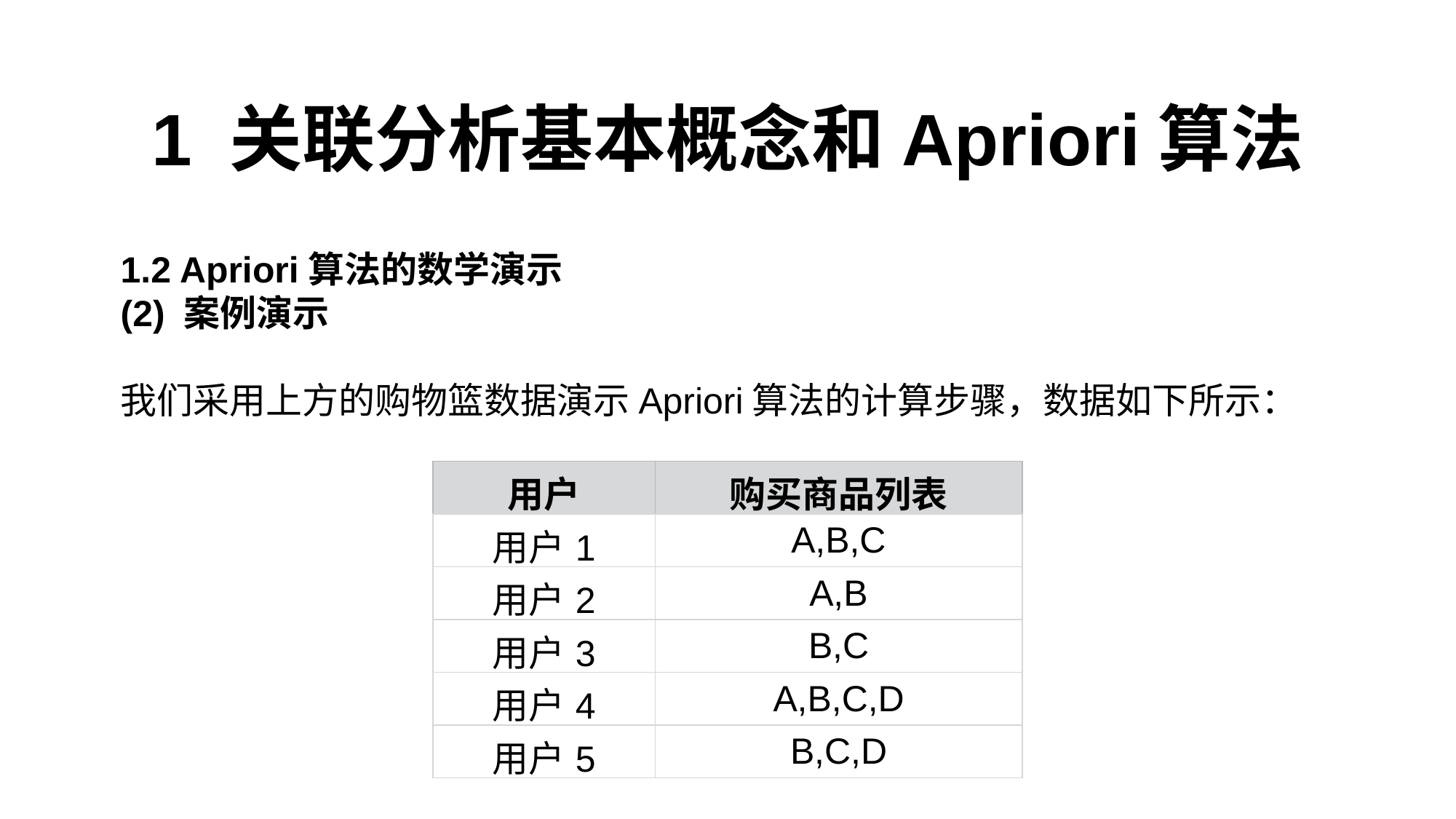

1 关联分析基本概念和Apriori算法
1.2 Apriori算法的数学演示
(2) 案例演示

我们采用上方的购物篮数据演示Apriori算法的计算步骤，数据如下所示：
| 用户 | 购买商品列表 |
| --- | --- |
| 用户1 | A,B,C |
| 用户2 | A,B |
| 用户3 | B,C |
| 用户4 | A,B,C,D |
| 用户5 | B,C,D |